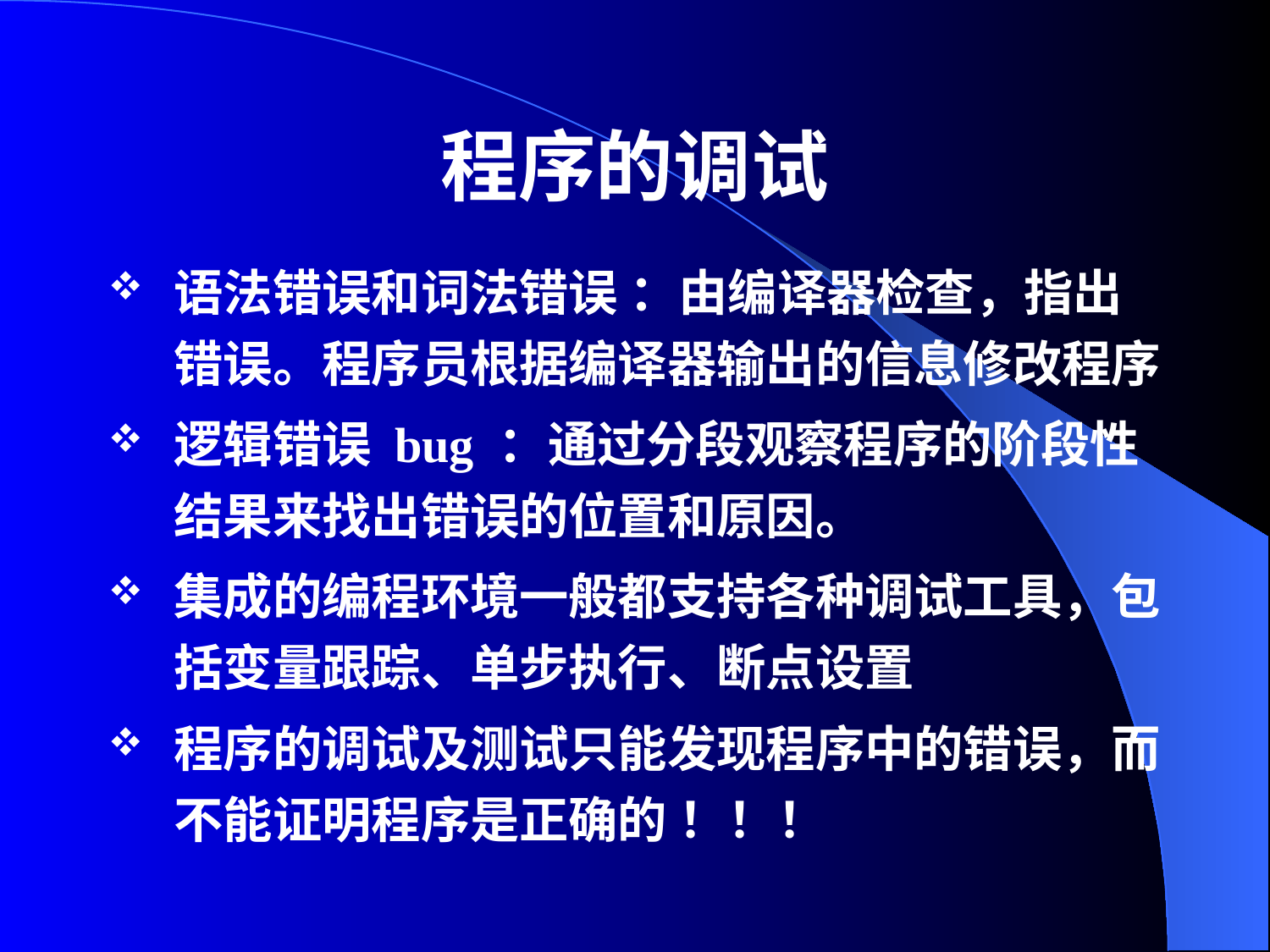

# 程序的调试
语法错误和词法错误 ：由编译器检查，指出错误。程序员根据编译器输出的信息修改程序
逻辑错误 bug ：通过分段观察程序的阶段性结果来找出错误的位置和原因。
集成的编程环境一般都支持各种调试工具，包括变量跟踪、单步执行、断点设置
程序的调试及测试只能发现程序中的错误，而不能证明程序是正确的 ！！！